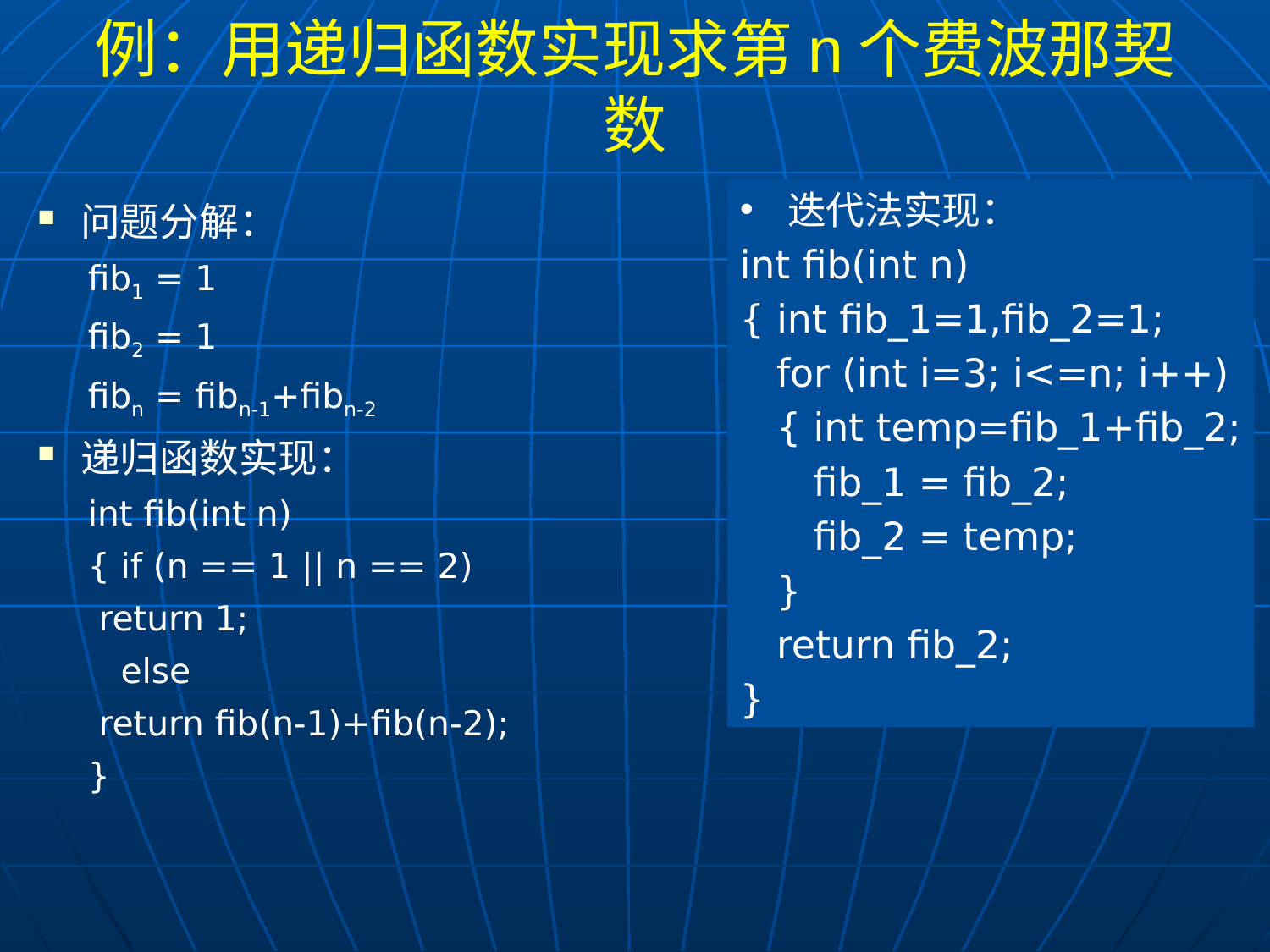

# 例：用递归函数实现求第n个费波那契数
迭代法实现：
int fib(int n)
{ int fib_1=1,fib_2=1;
   for (int i=3; i<=n; i++)
   { int temp=fib_1+fib_2;
      fib_1 = fib_2;
      fib_2 = temp;
   }
   return fib_2;
}
问题分解：
fib1 = 1
fib2 = 1
fibn = fibn-1+fibn-2
递归函数实现：
int fib(int n)
{ if (n == 1 || n == 2)
	 return 1;
   else
	 return fib(n-1)+fib(n-2);
}